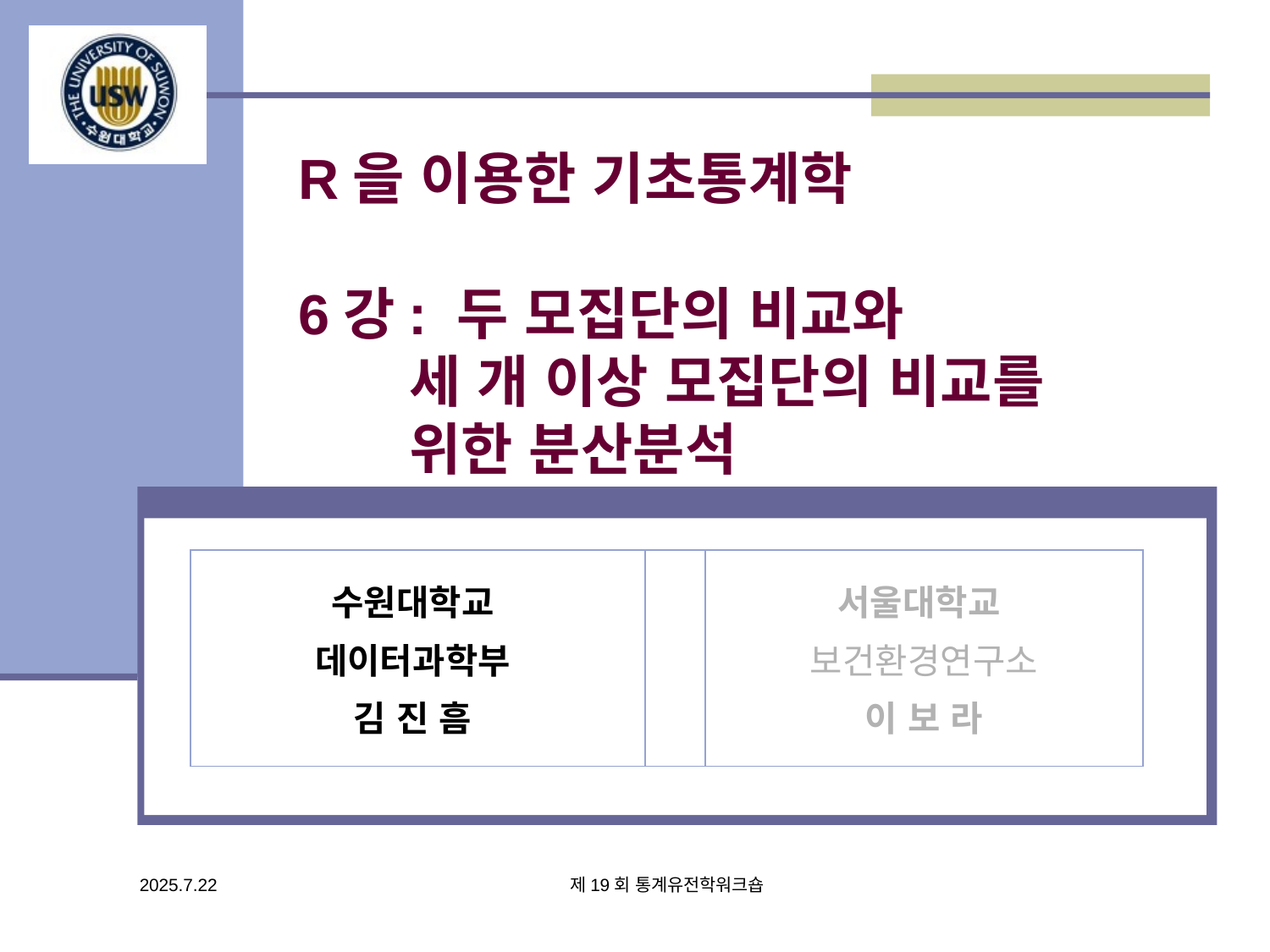

# R을 이용한 기초통계학 6강: 두 모집단의 비교와 세 개 이상 모집단의 비교를 위한 분산분석
| 수원대학교 데이터과학부 김 진 흠 |  | 서울대학교 보건환경연구소 이 보 라 |
| --- | --- | --- |
제19회 통계유전학워크숍
2025.7.22